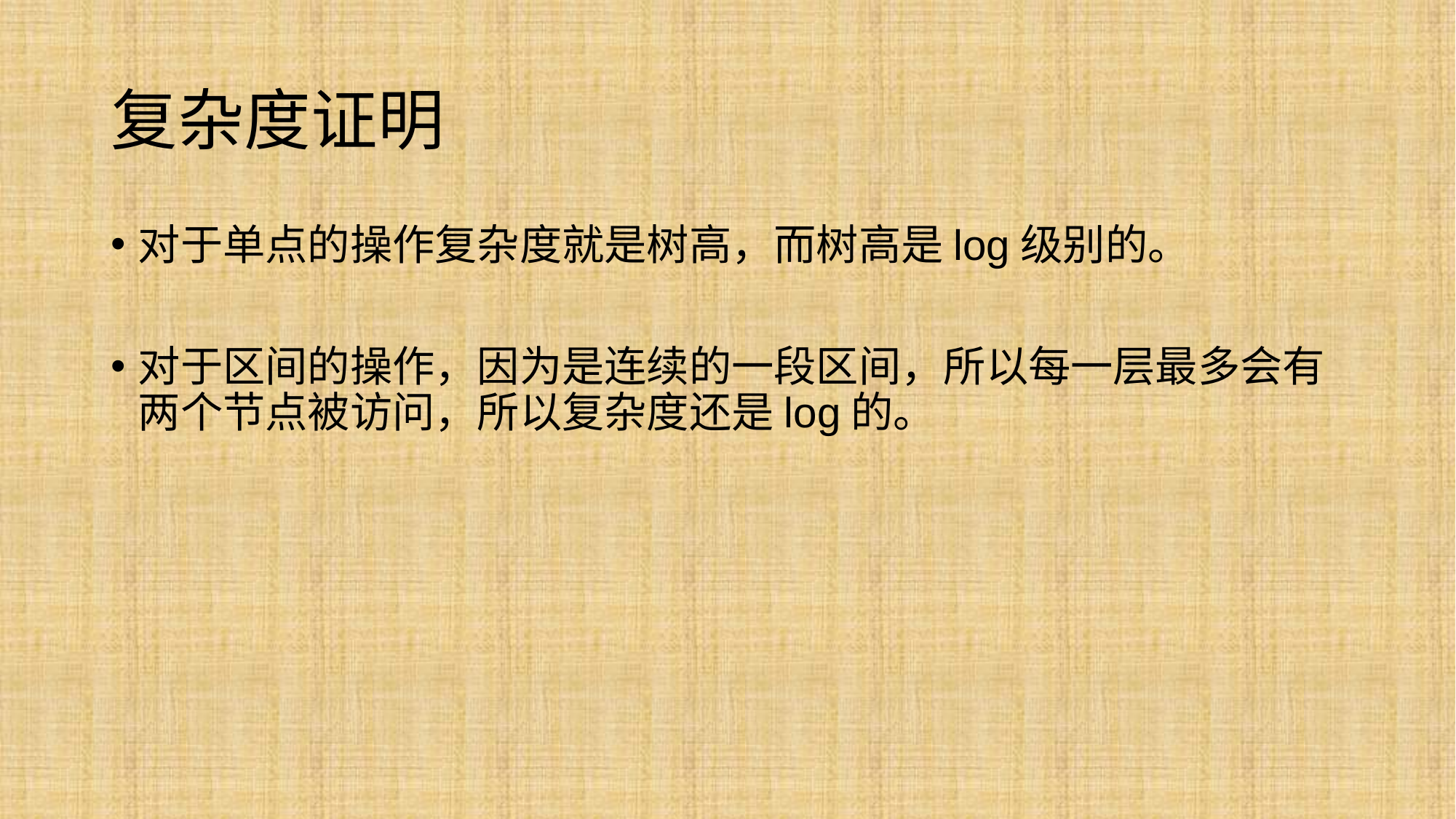

# 复杂度证明
对于单点的操作复杂度就是树高，而树高是log级别的。

对于区间的操作，因为是连续的一段区间，所以每一层最多会有两个节点被访问，所以复杂度还是log的。